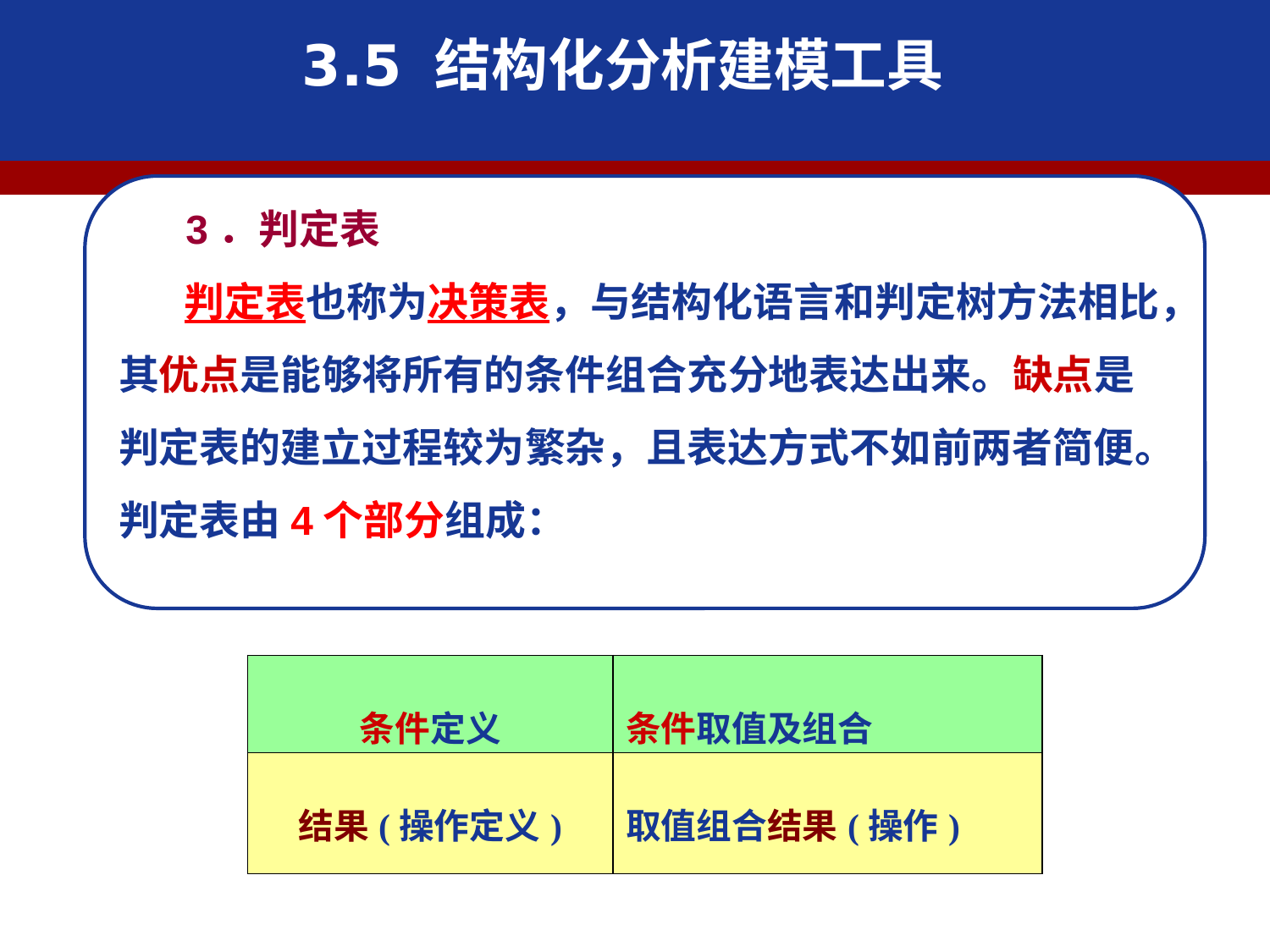

3.5 结构化分析建模工具

      3．判定表
      判定表也称为决策表，与结构化语言和判定树方法相比，其优点是能够将所有的条件组合充分地表达出来。缺点是判定表的建立过程较为繁杂，且表达方式不如前两者简便。
判定表由4个部分组成：

| 条件定义 | 条件取值及组合 |
| --- | --- |
| 结果(操作定义) | 取值组合结果(操作) |